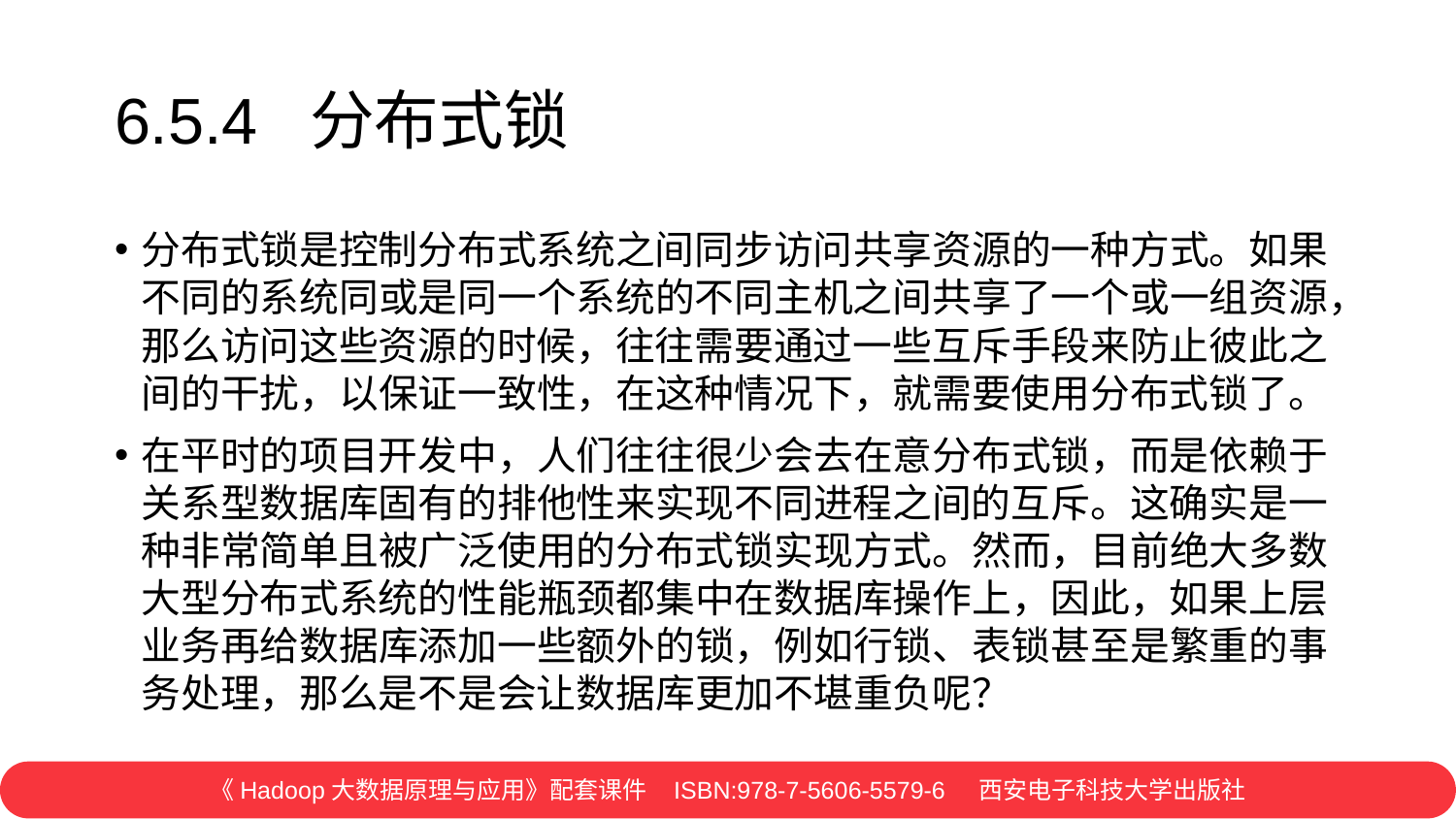

# 6.5.4  分布式锁
分布式锁是控制分布式系统之间同步访问共享资源的一种方式。如果不同的系统同或是同一个系统的不同主机之间共享了一个或一组资源，那么访问这些资源的时候，往往需要通过一些互斥手段来防止彼此之间的干扰，以保证一致性，在这种情况下，就需要使用分布式锁了。
在平时的项目开发中，人们往往很少会去在意分布式锁，而是依赖于关系型数据库固有的排他性来实现不同进程之间的互斥。这确实是一种非常简单且被广泛使用的分布式锁实现方式。然而，目前绝大多数大型分布式系统的性能瓶颈都集中在数据库操作上，因此，如果上层业务再给数据库添加一些额外的锁，例如行锁、表锁甚至是繁重的事务处理，那么是不是会让数据库更加不堪重负呢？